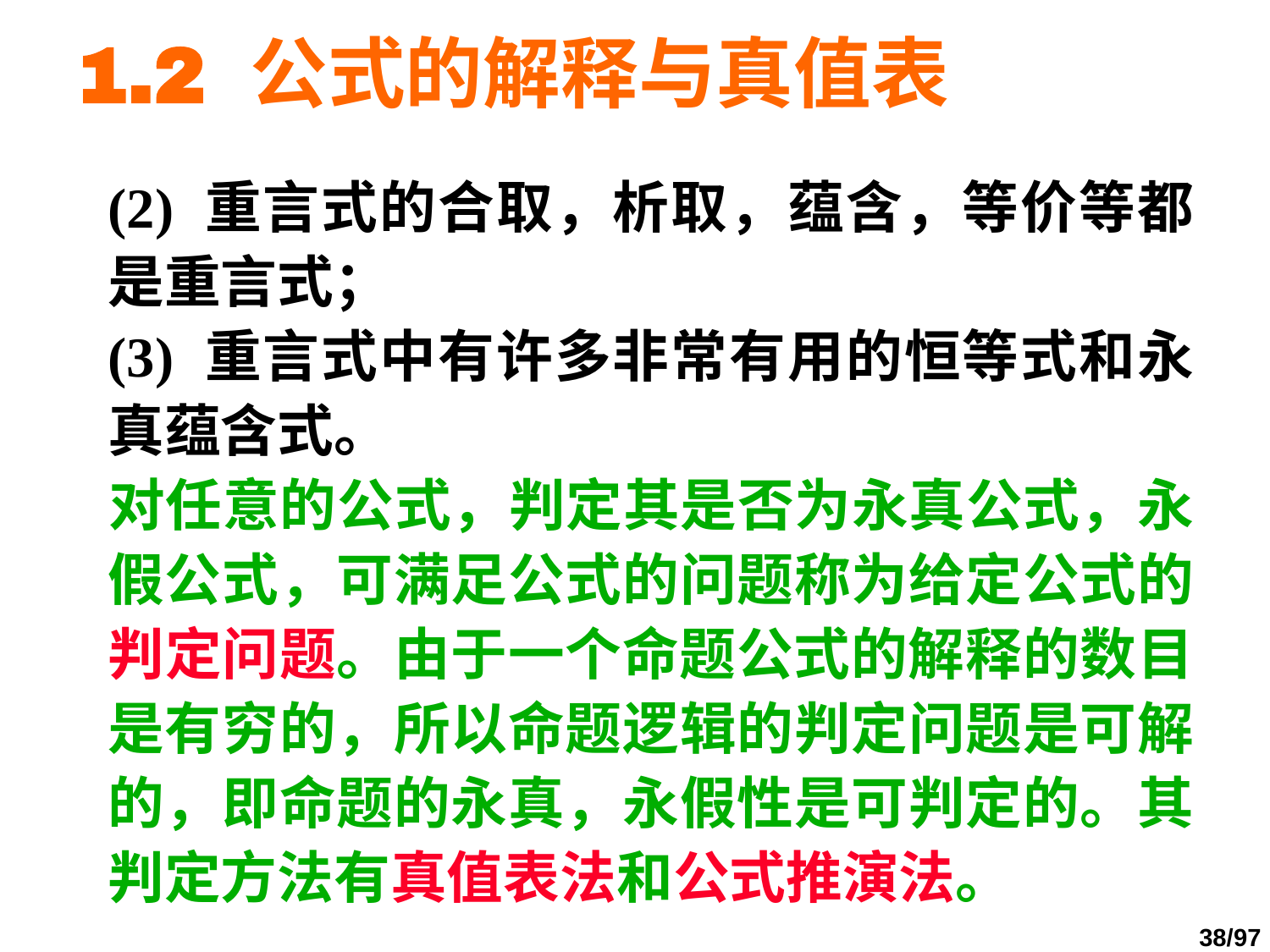

# 1.2 公式的解释与真值表
	(2) 重言式的合取，析取，蕴含，等价等都是重言式；
	(3) 重言式中有许多非常有用的恒等式和永真蕴含式。
	对任意的公式，判定其是否为永真公式，永假公式，可满足公式的问题称为给定公式的判定问题。由于一个命题公式的解释的数目是有穷的，所以命题逻辑的判定问题是可解的，即命题的永真，永假性是可判定的。其判定方法有真值表法和公式推演法。